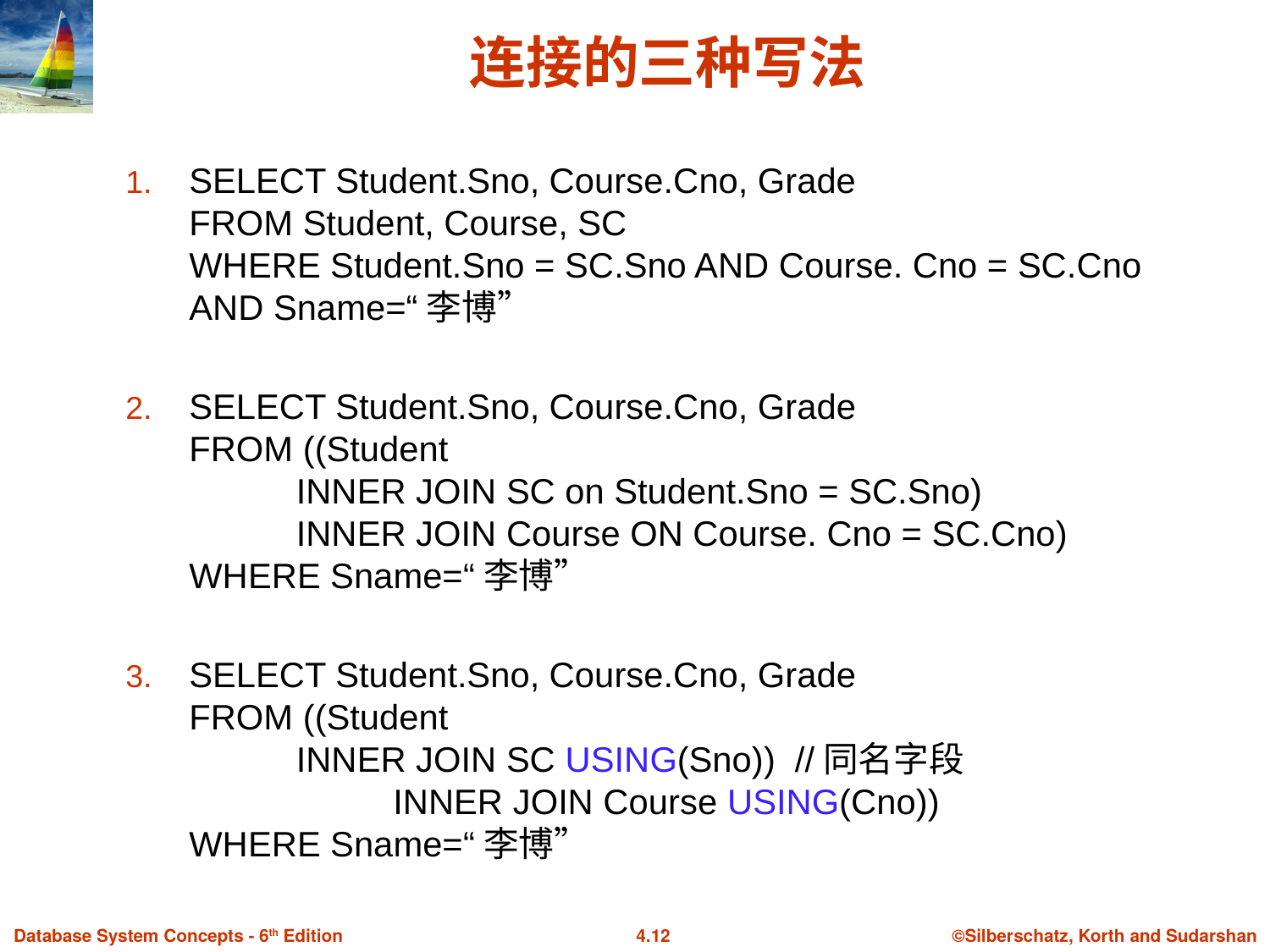

# 连接的三种写法
SELECT Student.Sno, Course.Cno, Grade
FROM Student, Course, SC
WHERE Student.Sno = SC.Sno AND Course. Cno = SC.Cno AND Sname=“李博”

SELECT Student.Sno, Course.Cno, Grade
FROM ((Student
           INNER JOIN SC on Student.Sno = SC.Sno)
           INNER JOIN Course ON Course. Cno = SC.Cno)
WHERE Sname=“李博”

SELECT Student.Sno, Course.Cno, Grade
FROM ((Student
           INNER JOIN SC USING(Sno))  //同名字段
           INNER JOIN Course USING(Cno))
WHERE Sname=“李博”